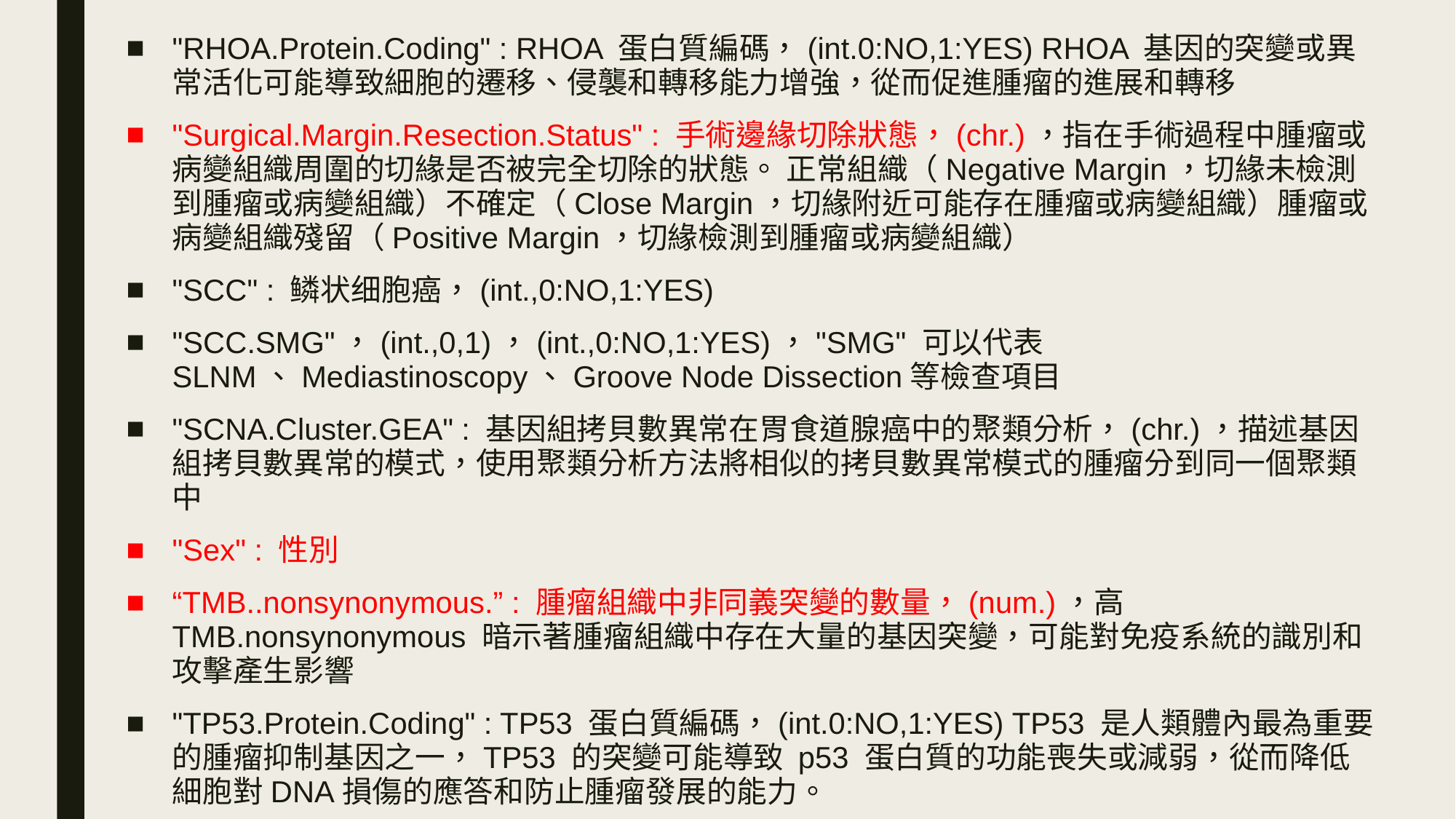

"RHOA.Protein.Coding" : RHOA 蛋白質編碼，(int.0:NO,1:YES) RHOA 基因的突變或異常活化可能導致細胞的遷移、侵襲和轉移能力增強，從而促進腫瘤的進展和轉移
"Surgical.Margin.Resection.Status" : 手術邊緣切除狀態，(chr.)，指在手術過程中腫瘤或病變組織周圍的切緣是否被完全切除的狀態。 正常組織（Negative Margin，切緣未檢測到腫瘤或病變組織）不確定（Close Margin，切緣附近可能存在腫瘤或病變組織）腫瘤或病變組織殘留（Positive Margin，切緣檢測到腫瘤或病變組織）
"SCC" : 鳞状细胞癌，(int.,0:NO,1:YES)
"SCC.SMG"，(int.,0,1)，(int.,0:NO,1:YES)，"SMG" 可以代表 SLNM、Mediastinoscopy、Groove Node Dissection等檢查項目
"SCNA.Cluster.GEA" : 基因組拷貝數異常在胃食道腺癌中的聚類分析，(chr.)，描述基因組拷貝數異常的模式，使用聚類分析方法將相似的拷貝數異常模式的腫瘤分到同一個聚類中
"Sex" : 性別
“TMB..nonsynonymous.” : 腫瘤組織中非同義突變的數量，(num.)，高 TMB.nonsynonymous 暗示著腫瘤組織中存在大量的基因突變，可能對免疫系統的識別和攻擊產生影響
"TP53.Protein.Coding" : TP53 蛋白質編碼，(int.0:NO,1:YES) TP53 是人類體內最為重要的腫瘤抑制基因之一，TP53 的突變可能導致 p53 蛋白質的功能喪失或減弱，從而降低細胞對DNA損傷的應答和防止腫瘤發展的能力。
"Tumor.Stage" : 腫瘤階段，(chr.)